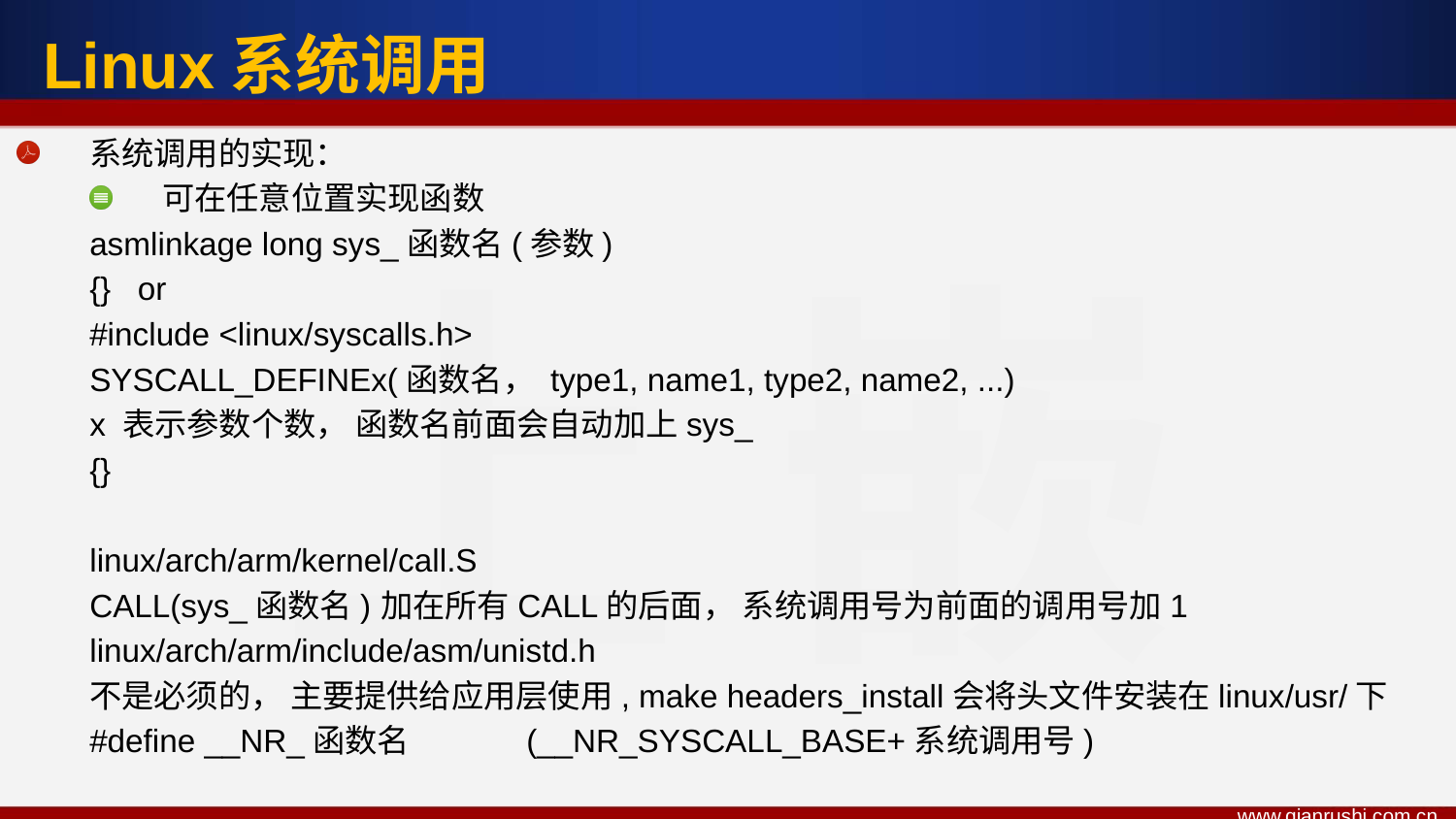

Linux系统调用
系统调用的实现：
可在任意位置实现函数
asmlinkage long sys_函数名(参数)
{}   or
#include <linux/syscalls.h>
SYSCALL_DEFINEx(函数名， type1, name1, type2, name2, ...)
x 表示参数个数， 函数名前面会自动加上sys_
{}

linux/arch/arm/kernel/call.S
CALL(sys_函数名)	加在所有CALL的后面， 系统调用号为前面的调用号加1
linux/arch/arm/include/asm/unistd.h
不是必须的， 主要提供给应用层使用, make headers_install会将头文件安装在linux/usr/下
#define __NR_函数名	(__NR_SYSCALL_BASE+系统调用号)